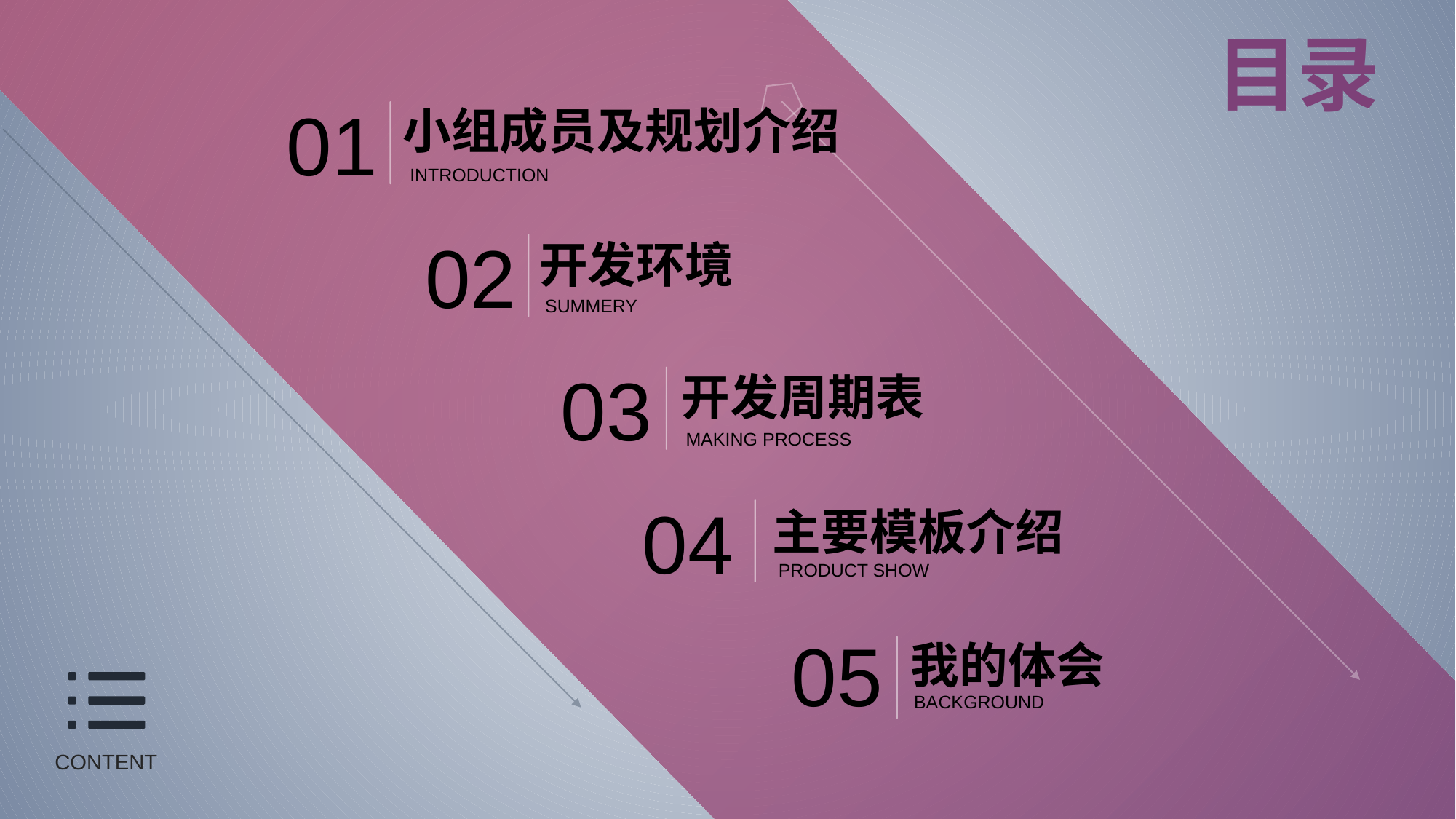

目录

01
小组成员及规划介绍
 INTRODUCTION
02
开发环境
 SUMMERY
03
开发周期表
 MAKING PROCESS
04
主要模板介绍
 PRODUCT SHOW
05
我的体会
BACKGROUND

CONTENT